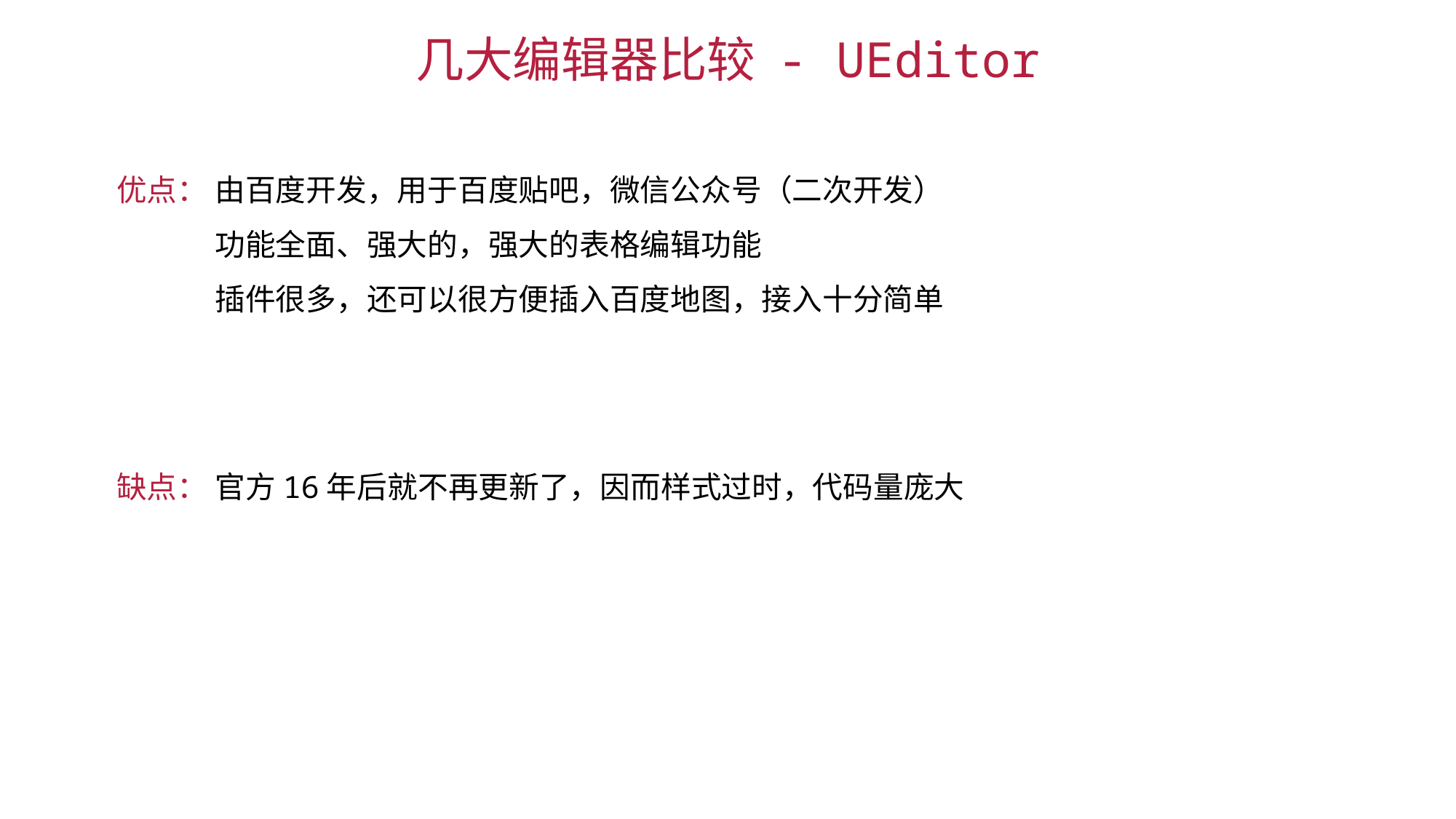

几大编辑器比较 - UEditor
优点：
由百度开发，用于百度贴吧，微信公众号（二次开发）
功能全面、强大的，强大的表格编辑功能
插件很多，还可以很方便插入百度地图，接入十分简单

缺点：
官方16年后就不再更新了，因而样式过时，代码量庞大